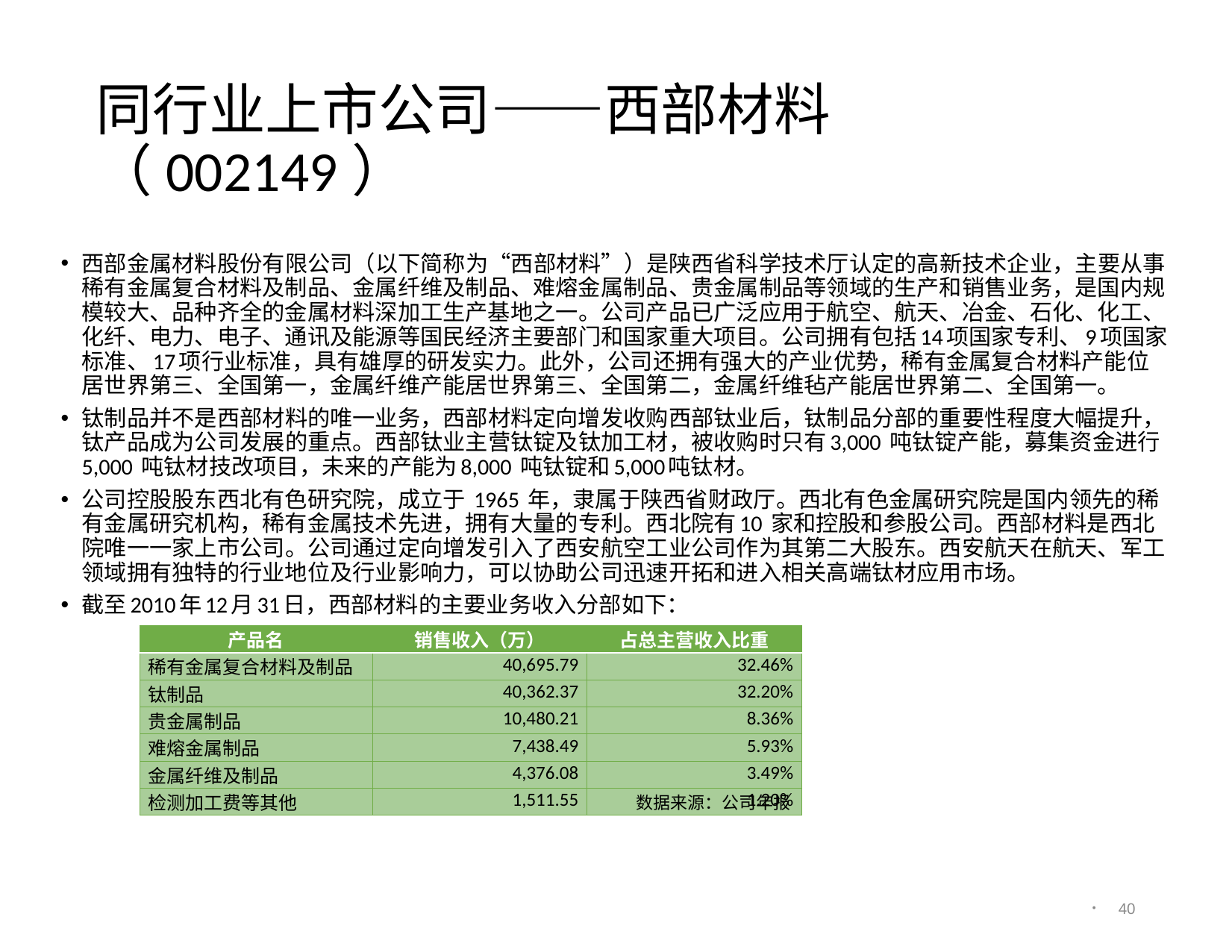

# 同行业上市公司——西部材料（002149）
西部金属材料股份有限公司（以下简称为“西部材料”）是陕西省科学技术厅认定的高新技术企业，主要从事稀有金属复合材料及制品、金属纤维及制品、难熔金属制品、贵金属制品等领域的生产和销售业务，是国内规模较大、品种齐全的金属材料深加工生产基地之一。公司产品已广泛应用于航空、航天、冶金、石化、化工、化纤、电力、电子、通讯及能源等国民经济主要部门和国家重大项目。公司拥有包括14项国家专利、9项国家标准、17项行业标准，具有雄厚的研发实力。此外，公司还拥有强大的产业优势，稀有金属复合材料产能位居世界第三、全国第一，金属纤维产能居世界第三、全国第二，金属纤维毡产能居世界第二、全国第一。
钛制品并不是西部材料的唯一业务，西部材料定向增发收购西部钛业后，钛制品分部的重要性程度大幅提升，钛产品成为公司发展的重点。西部钛业主营钛锭及钛加工材，被收购时只有3,000 吨钛锭产能，募集资金进行5,000 吨钛材技改项目，未来的产能为8,000 吨钛锭和5,000吨钛材。
公司控股股东西北有色研究院，成立于 1965 年，隶属于陕西省财政厅。西北有色金属研究院是国内领先的稀有金属研究机构，稀有金属技术先进，拥有大量的专利。西北院有10 家和控股和参股公司。西部材料是西北院唯一一家上市公司。公司通过定向增发引入了西安航空工业公司作为其第二大股东。西安航天在航天、军工领域拥有独特的行业地位及行业影响力，可以协助公司迅速开拓和进入相关高端钛材应用市场。
截至2010年12月31日，西部材料的主要业务收入分部如下：

| 产品名 | 销售收入（万） | 占总主营收入比重 |
| --- | --- | --- |
| 稀有金属复合材料及制品 | 40,695.79 | 32.46% |
| 钛制品 | 40,362.37 | 32.20% |
| 贵金属制品 | 10,480.21 | 8.36% |
| 难熔金属制品 | 7,438.49 | 5.93% |
| 金属纤维及制品 | 4,376.08 | 3.49% |
| 检测加工费等其他 | 1,511.55 | 1.20% |
数据来源：公司年报
40